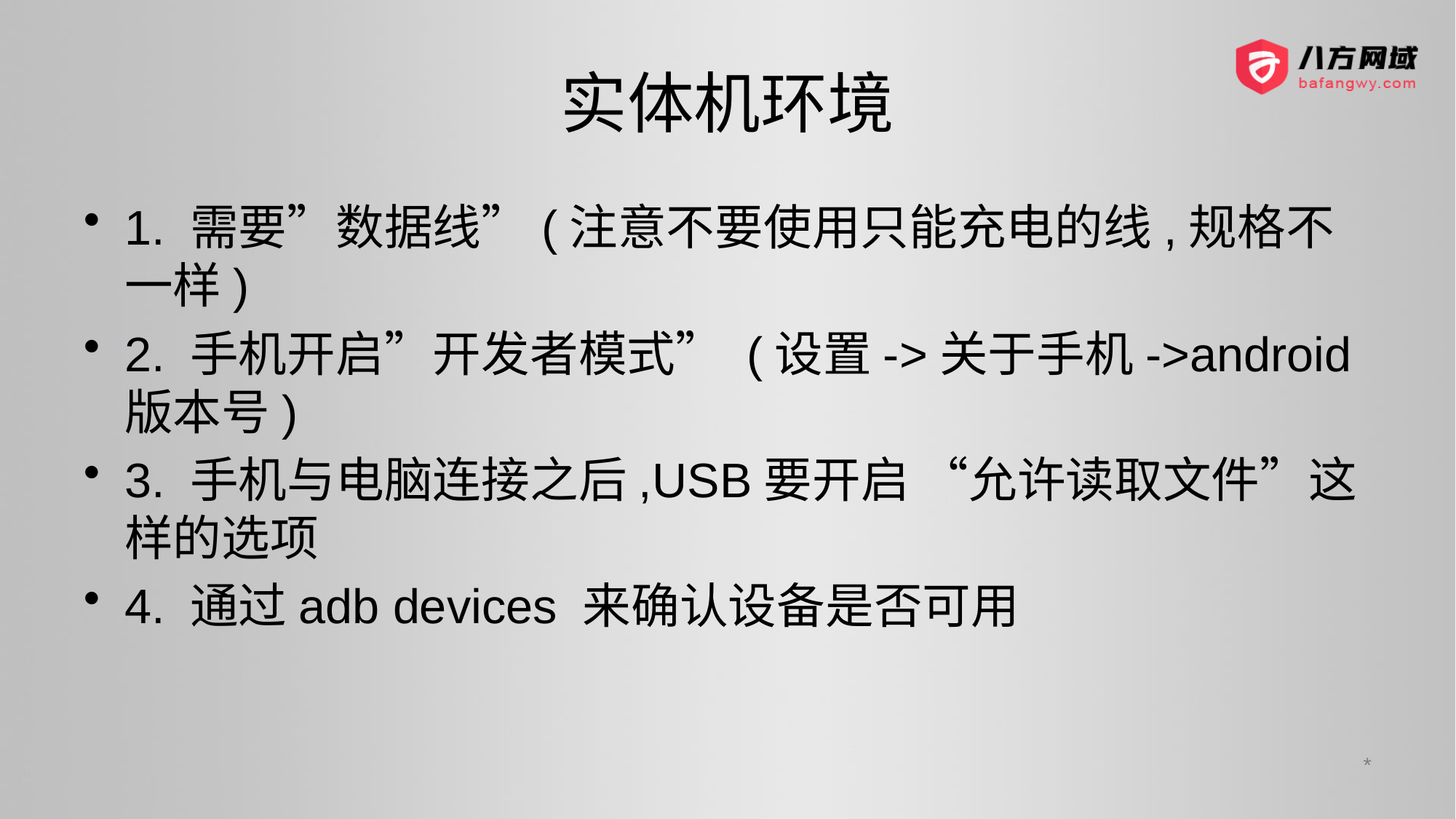

# 实体机环境
1. 需要”数据线”(注意不要使用只能充电的线,规格不一样)
2. 手机开启”开发者模式” (设置->关于手机->android版本号)
3. 手机与电脑连接之后,USB要开启 “允许读取文件”这样的选项
4. 通过adb devices 来确认设备是否可用
*